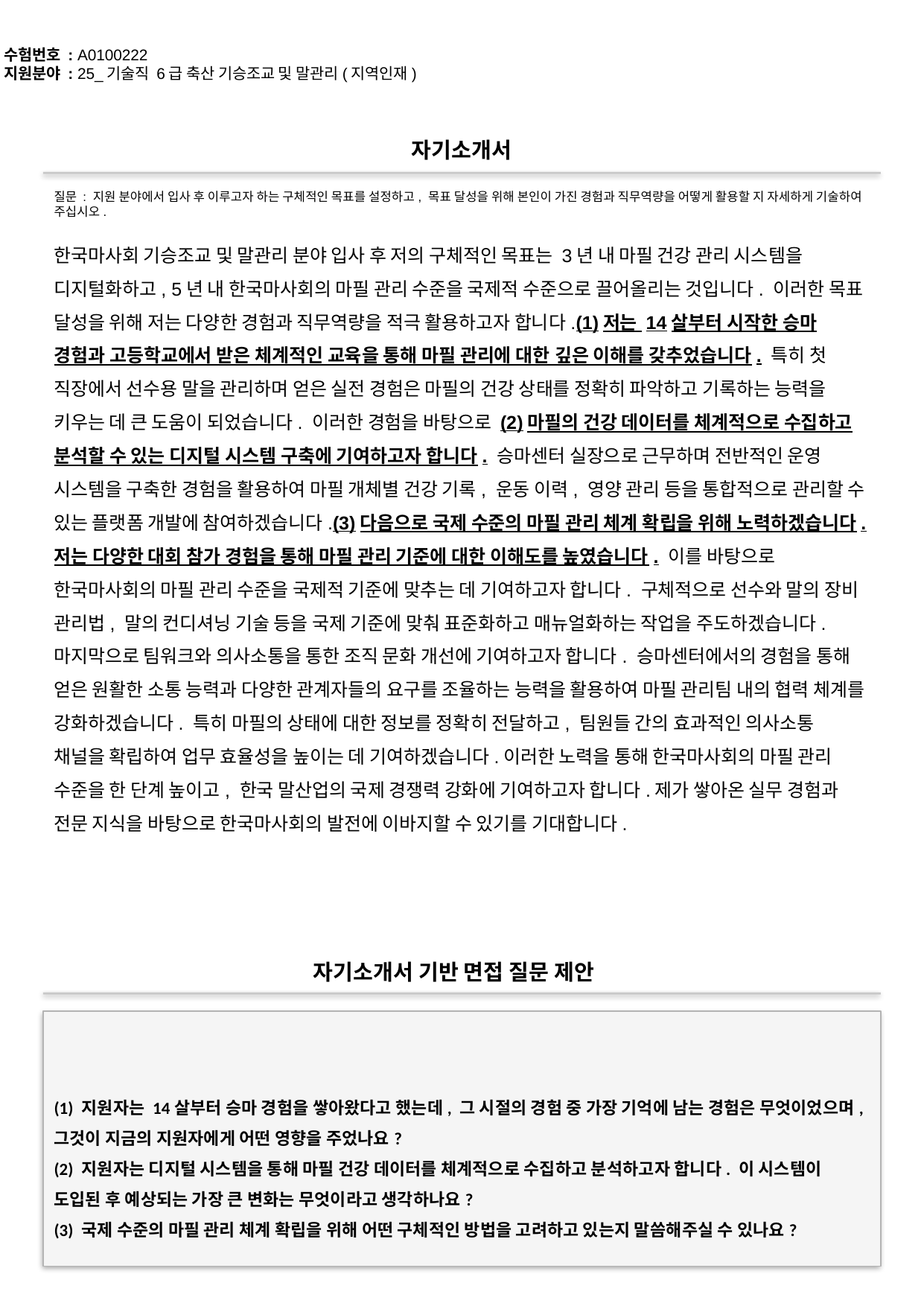

수험번호 : A0100222
지원분야 : 25_기술직 6급 축산 기승조교 및 말관리(지역인재)
#

자기소개서

질문 : 지원 분야에서 입사 후 이루고자 하는 구체적인 목표를 설정하고, 목표 달성을 위해 본인이 가진 경험과 직무역량을 어떻게 활용할 지 자세하게 기술하여 주십시오.

한국마사회 기승조교 및 말관리 분야 입사 후 저의 구체적인 목표는 3년 내 마필 건강 관리 시스템을 디지털화하고, 5년 내 한국마사회의 마필 관리 수준을 국제적 수준으로 끌어올리는 것입니다. 이러한 목표 달성을 위해 저는 다양한 경험과 직무역량을 적극 활용하고자 합니다.(1)저는 14살부터 시작한 승마 경험과 고등학교에서 받은 체계적인 교육을 통해 마필 관리에 대한 깊은 이해를 갖추었습니다. 특히 첫 직장에서 선수용 말을 관리하며 얻은 실전 경험은 마필의 건강 상태를 정확히 파악하고 기록하는 능력을 키우는 데 큰 도움이 되었습니다. 이러한 경험을 바탕으로 (2)마필의 건강 데이터를 체계적으로 수집하고 분석할 수 있는 디지털 시스템 구축에 기여하고자 합니다. 승마센터 실장으로 근무하며 전반적인 운영 시스템을 구축한 경험을 활용하여 마필 개체별 건강 기록, 운동 이력, 영양 관리 등을 통합적으로 관리할 수 있는 플랫폼 개발에 참여하겠습니다.(3)다음으로 국제 수준의 마필 관리 체계 확립을 위해 노력하겠습니다. 저는 다양한 대회 참가 경험을 통해 마필 관리 기준에 대한 이해도를 높였습니다. 이를 바탕으로 한국마사회의 마필 관리 수준을 국제적 기준에 맞추는 데 기여하고자 합니다. 구체적으로 선수와 말의 장비 관리법, 말의 컨디셔닝 기술 등을 국제 기준에 맞춰 표준화하고 매뉴얼화하는 작업을 주도하겠습니다.마지막으로 팀워크와 의사소통을 통한 조직 문화 개선에 기여하고자 합니다. 승마센터에서의 경험을 통해 얻은 원활한 소통 능력과 다양한 관계자들의 요구를 조율하는 능력을 활용하여 마필 관리팀 내의 협력 체계를 강화하겠습니다. 특히 마필의 상태에 대한 정보를 정확히 전달하고, 팀원들 간의 효과적인 의사소통 채널을 확립하여 업무 효율성을 높이는 데 기여하겠습니다.이러한 노력을 통해 한국마사회의 마필 관리 수준을 한 단계 높이고, 한국 말산업의 국제 경쟁력 강화에 기여하고자 합니다.제가 쌓아온 실무 경험과 전문 지식을 바탕으로 한국마사회의 발전에 이바지할 수 있기를 기대합니다.

자기소개서 기반 면접 질문 제안

(1) 지원자는 14살부터 승마 경험을 쌓아왔다고 했는데, 그 시절의 경험 중 가장 기억에 남는 경험은 무엇이었으며, 그것이 지금의 지원자에게 어떤 영향을 주었나요?
(2) 지원자는 디지털 시스템을 통해 마필 건강 데이터를 체계적으로 수집하고 분석하고자 합니다. 이 시스템이 도입된 후 예상되는 가장 큰 변화는 무엇이라고 생각하나요?
(3) 국제 수준의 마필 관리 체계 확립을 위해 어떤 구체적인 방법을 고려하고 있는지 말씀해주실 수 있나요?